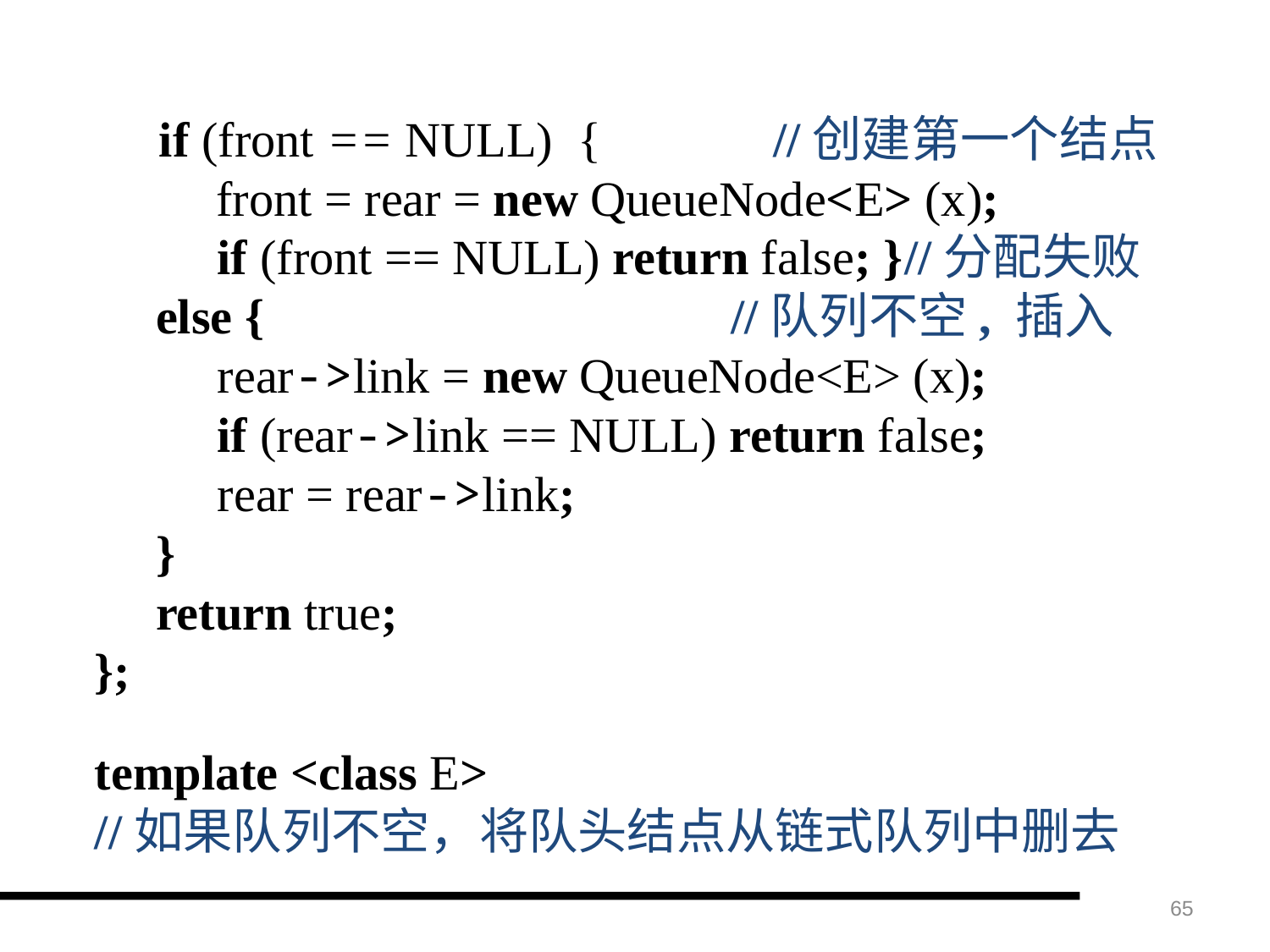

if (front == NULL)  {              //创建第一个结点
	      front = rear = new QueueNode<E> (x);
          if (front == NULL) return false; }	//分配失败
     else {                                      //队列不空, 插入
          rear->link = new QueueNode<E> (x);
          if (rear->link == NULL) return false;
          rear = rear->link;
     }
     return true;
};

template <class E>
//如果队列不空，将队头结点从链式队列中删去
65